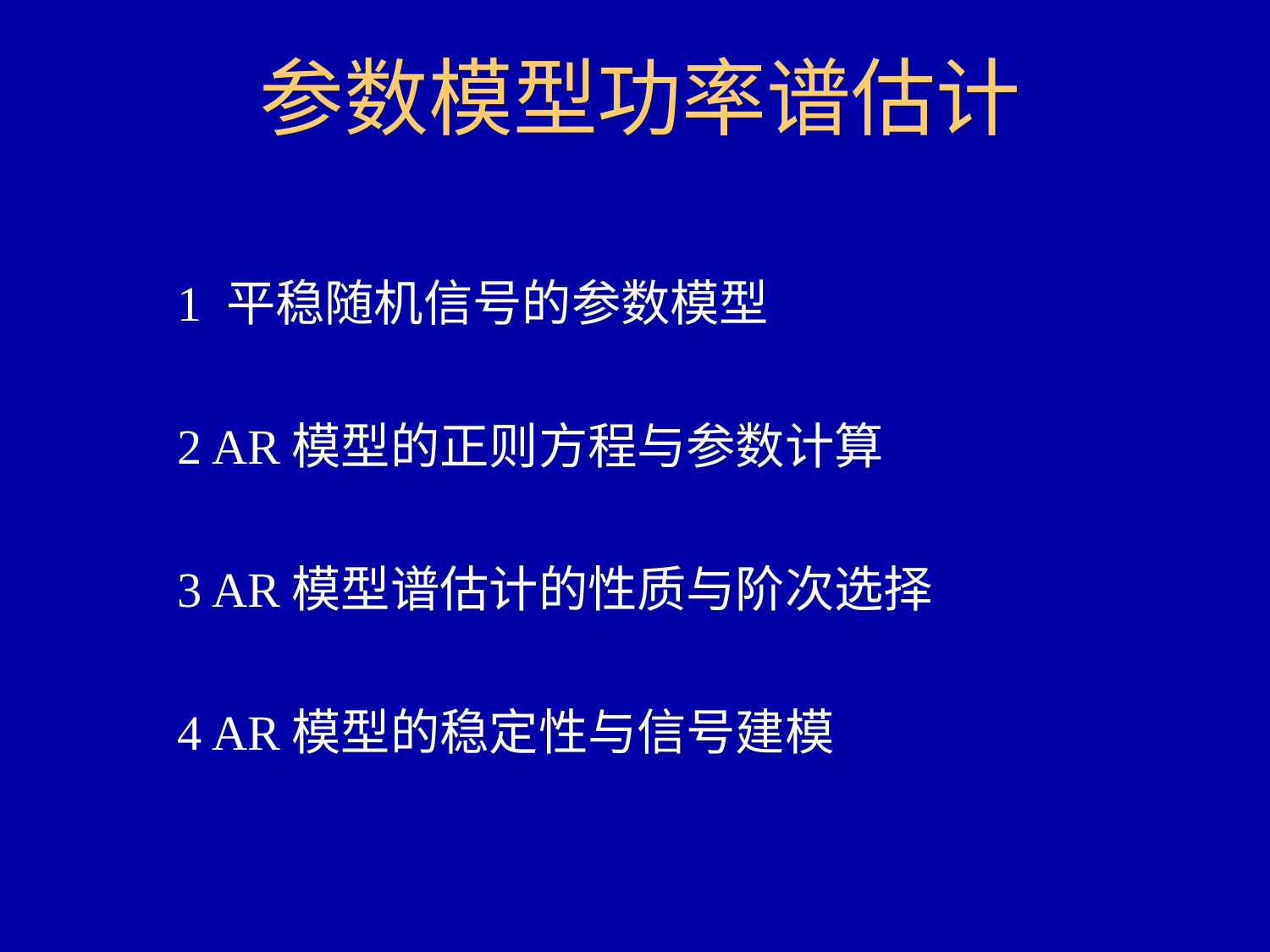

参数模型功率谱估计
1 平稳随机信号的参数模型
2 AR模型的正则方程与参数计算
3 AR模型谱估计的性质与阶次选择
4 AR模型的稳定性与信号建模